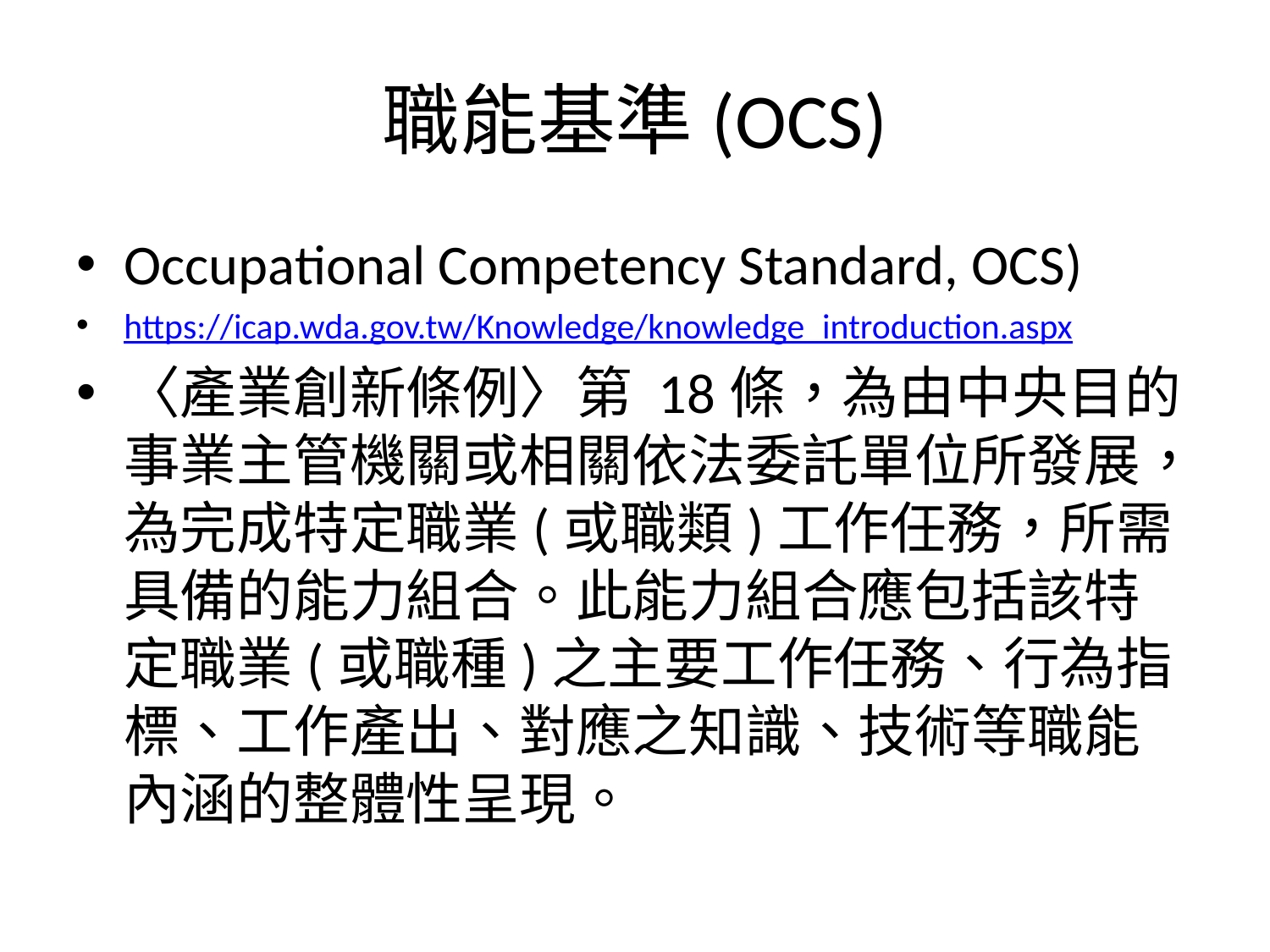

# 職能基準(OCS)
Occupational Competency Standard, OCS)
https://icap.wda.gov.tw/Knowledge/knowledge_introduction.aspx
〈產業創新條例〉第 18條，為由中央目的事業主管機關或相關依法委託單位所發展，為完成特定職業(或職類)工作任務，所需具備的能力組合。此能力組合應包括該特定職業(或職種)之主要工作任務、行為指標、工作產出、對應之知識、技術等職能內涵的整體性呈現。